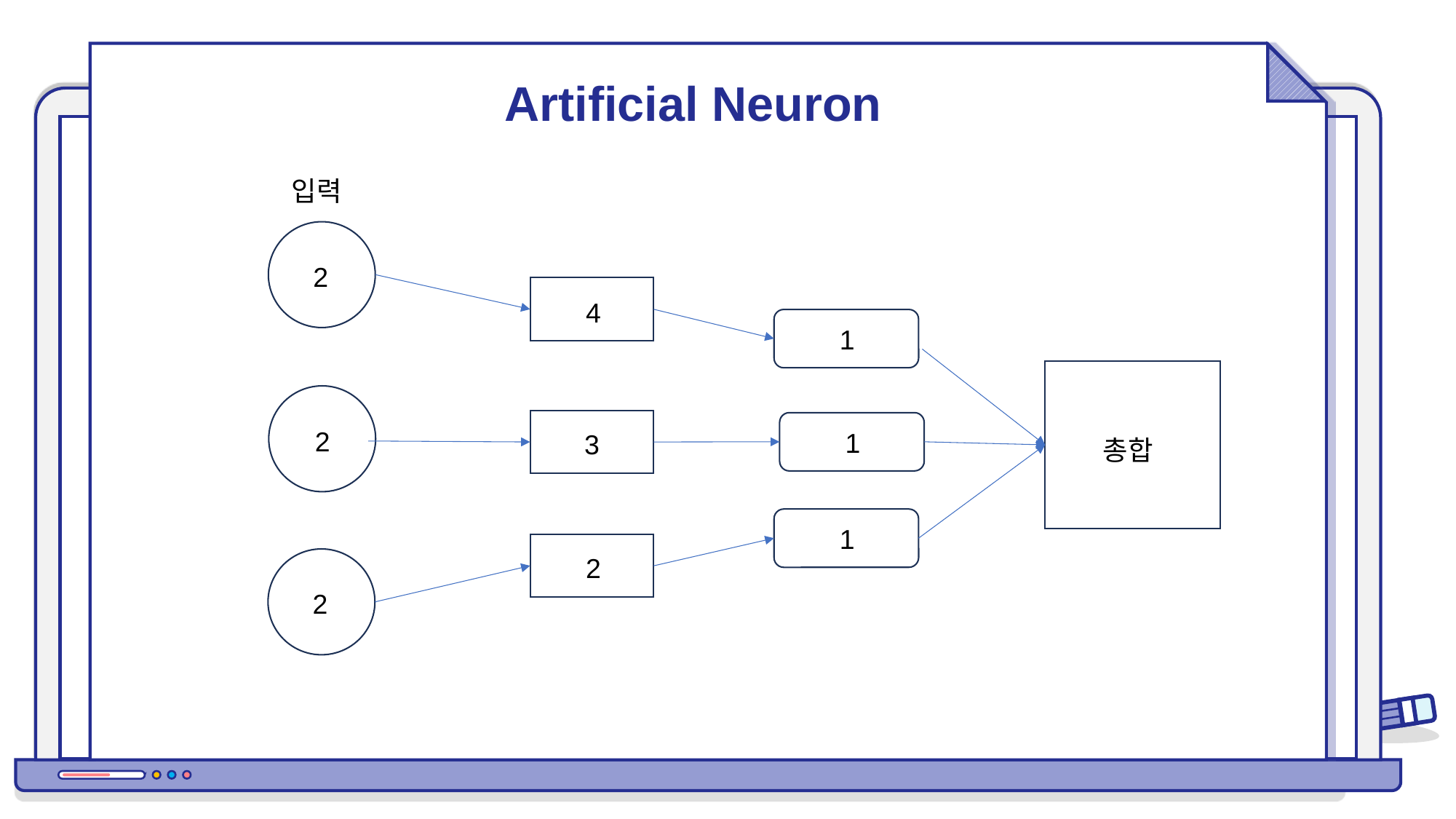

Artificial Neuron

입력

2

4

1

2
1
3
총합

1

2

2